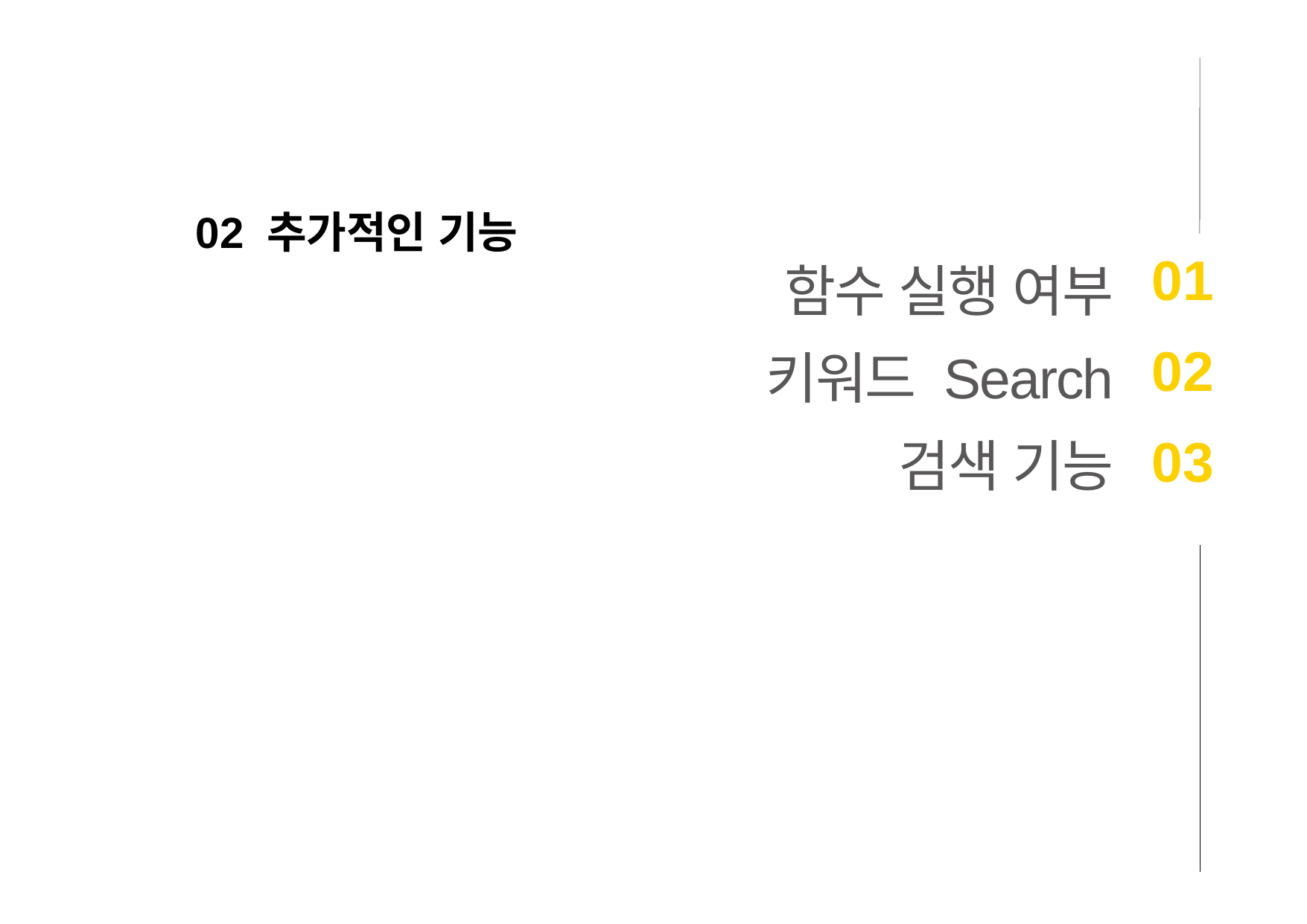

02 추가적인 기능

01

02

03

함수 실행 여부

키워드 Search

검색 기능